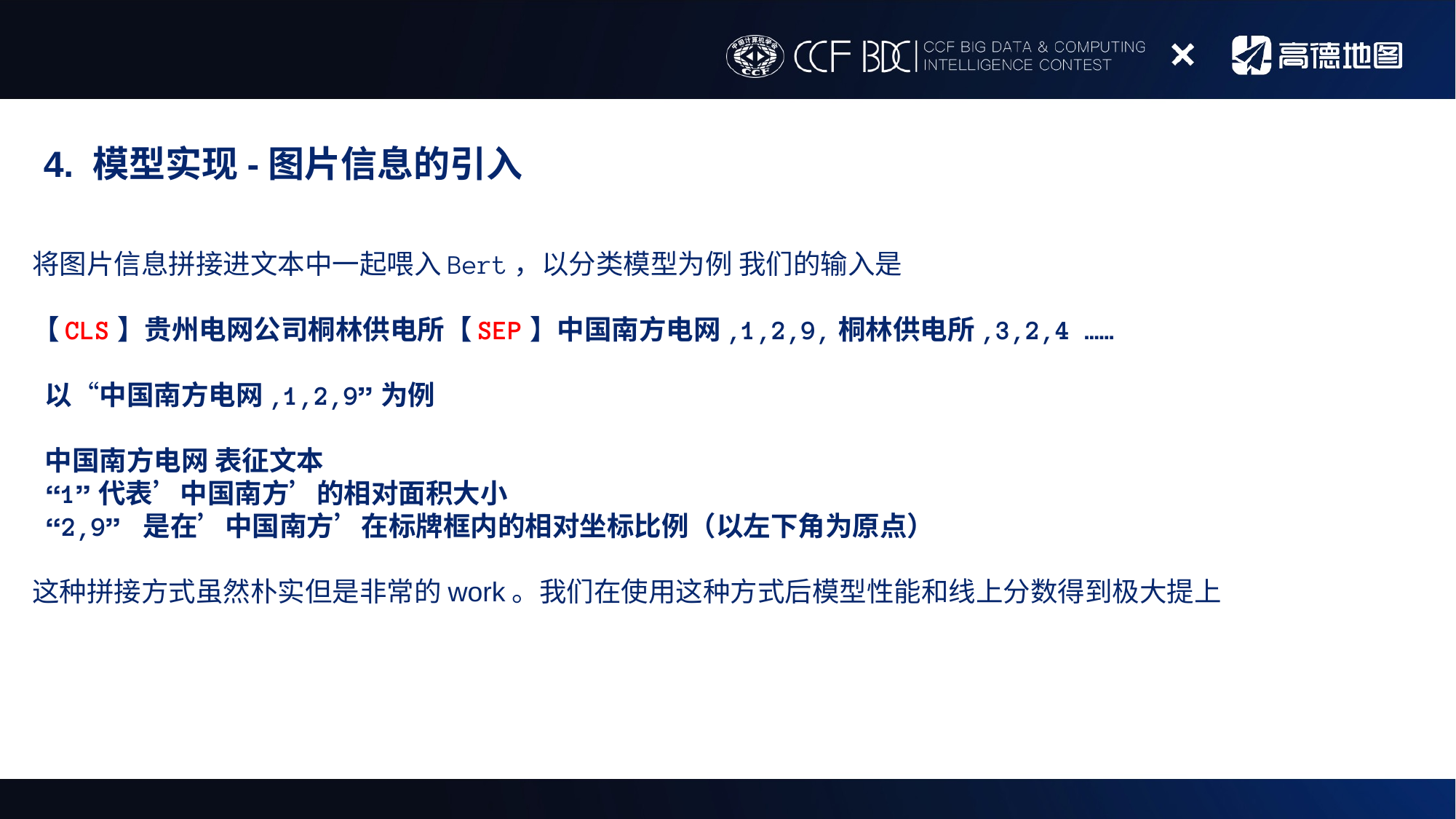

4. 模型实现-图片信息的引入
将图片信息拼接进文本中一起喂入Bert，以分类模型为例 我们的输入是

【CLS】贵州电网公司桐林供电所【SEP】中国南方电网,1,2,9,桐林供电所,3,2,4 ……

 以“中国南方电网,1,2,9”为例

 中国南方电网 表征文本
 “1”代表’中国南方’的相对面积大小
 “2,9” 是在’中国南方’在标牌框内的相对坐标比例（以左下角为原点）

这种拼接方式虽然朴实但是非常的work。我们在使用这种方式后模型性能和线上分数得到极大提上